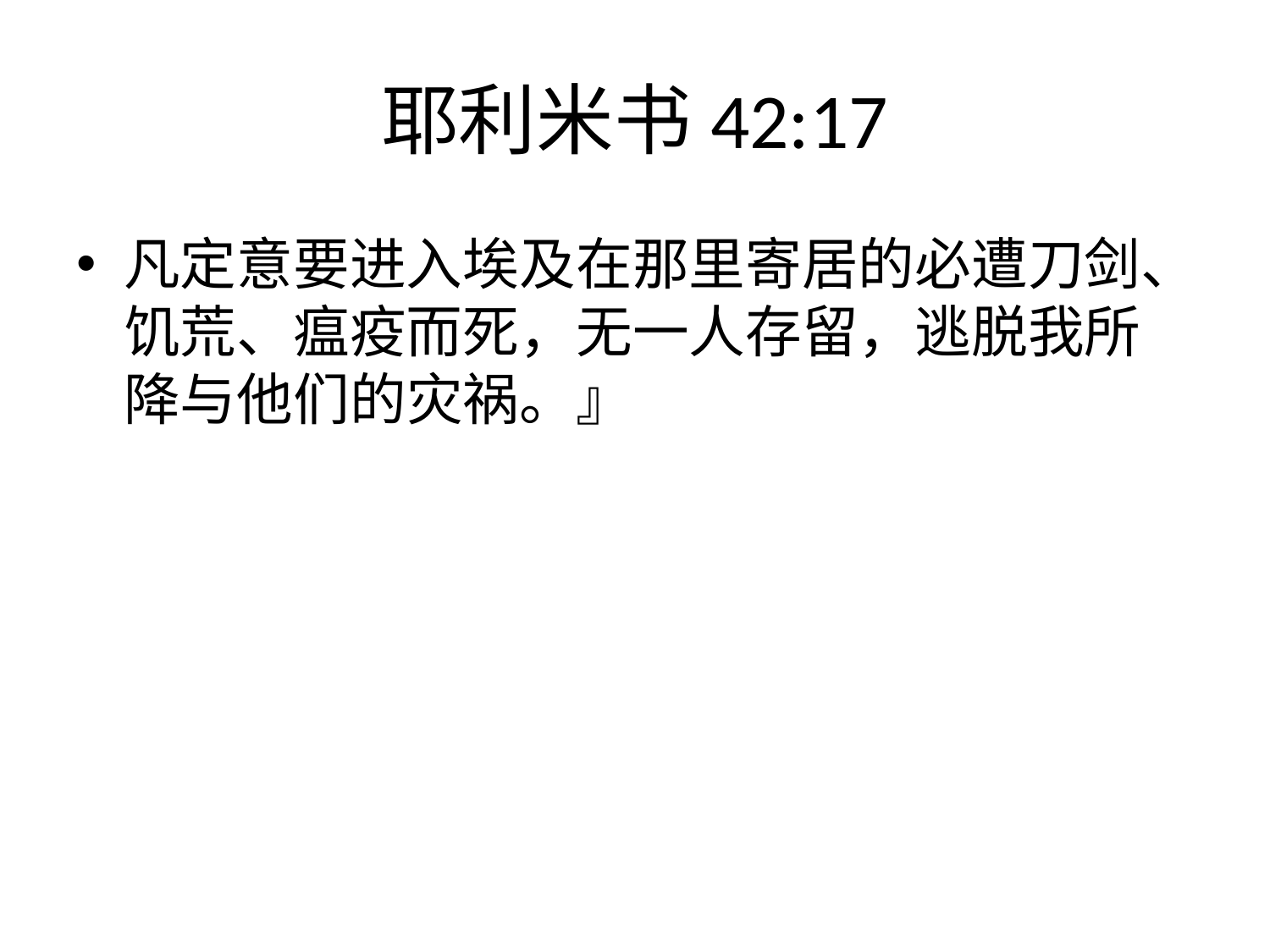

# 耶利米书42:17
凡定意要进入埃及在那里寄居的必遭刀剑、饥荒、瘟疫而死，无一人存留，逃脱我所降与他们的灾祸。』